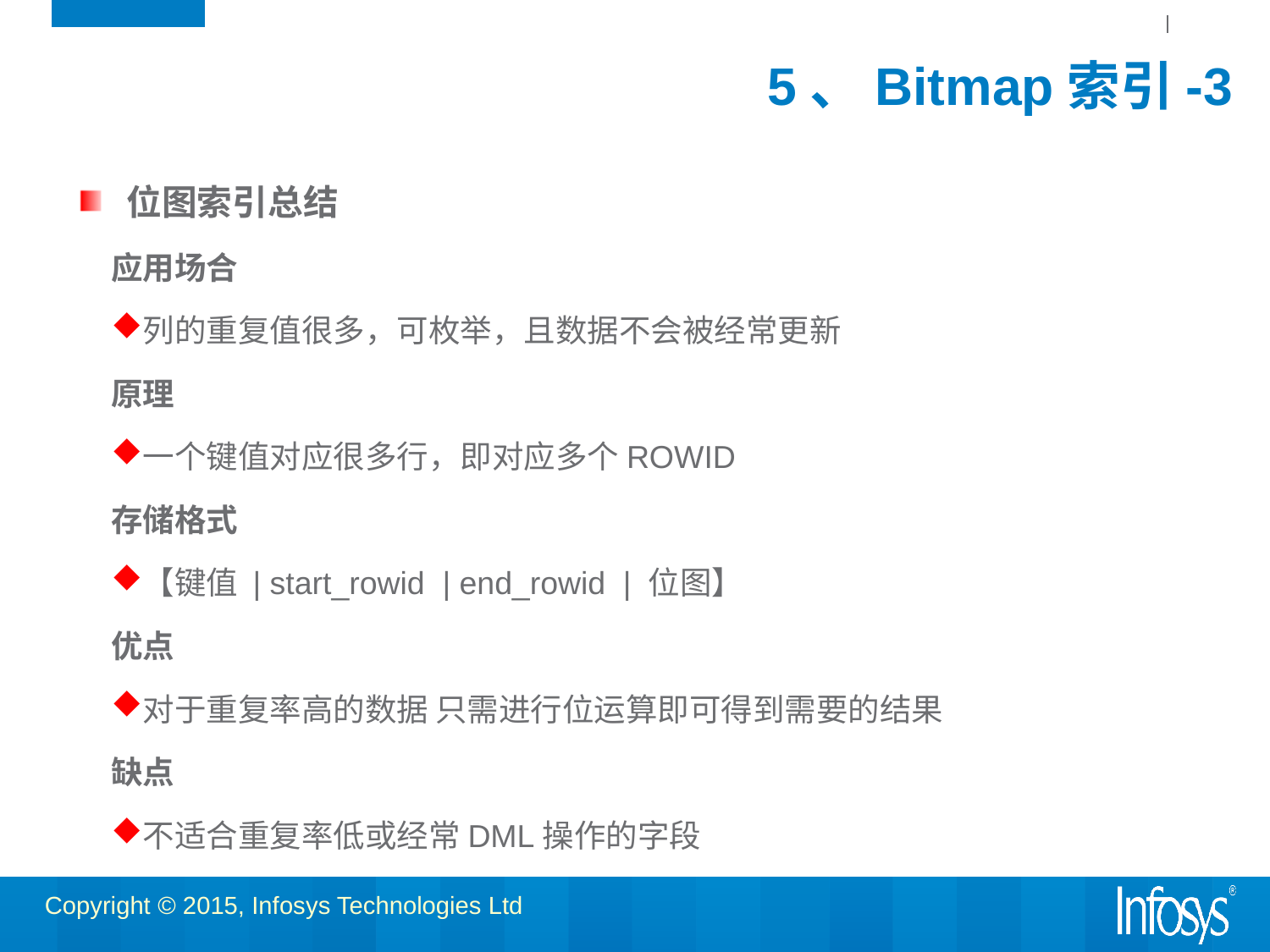

# 5、Bitmap索引-3
位图索引总结
应用场合
列的重复值很多，可枚举，且数据不会被经常更新
原理
一个键值对应很多行，即对应多个ROWID
存储格式
【键值 | start_rowid  | end_rowid  | 位图】
优点
对于重复率高的数据 只需进行位运算即可得到需要的结果
缺点
不适合重复率低或经常DML操作的字段